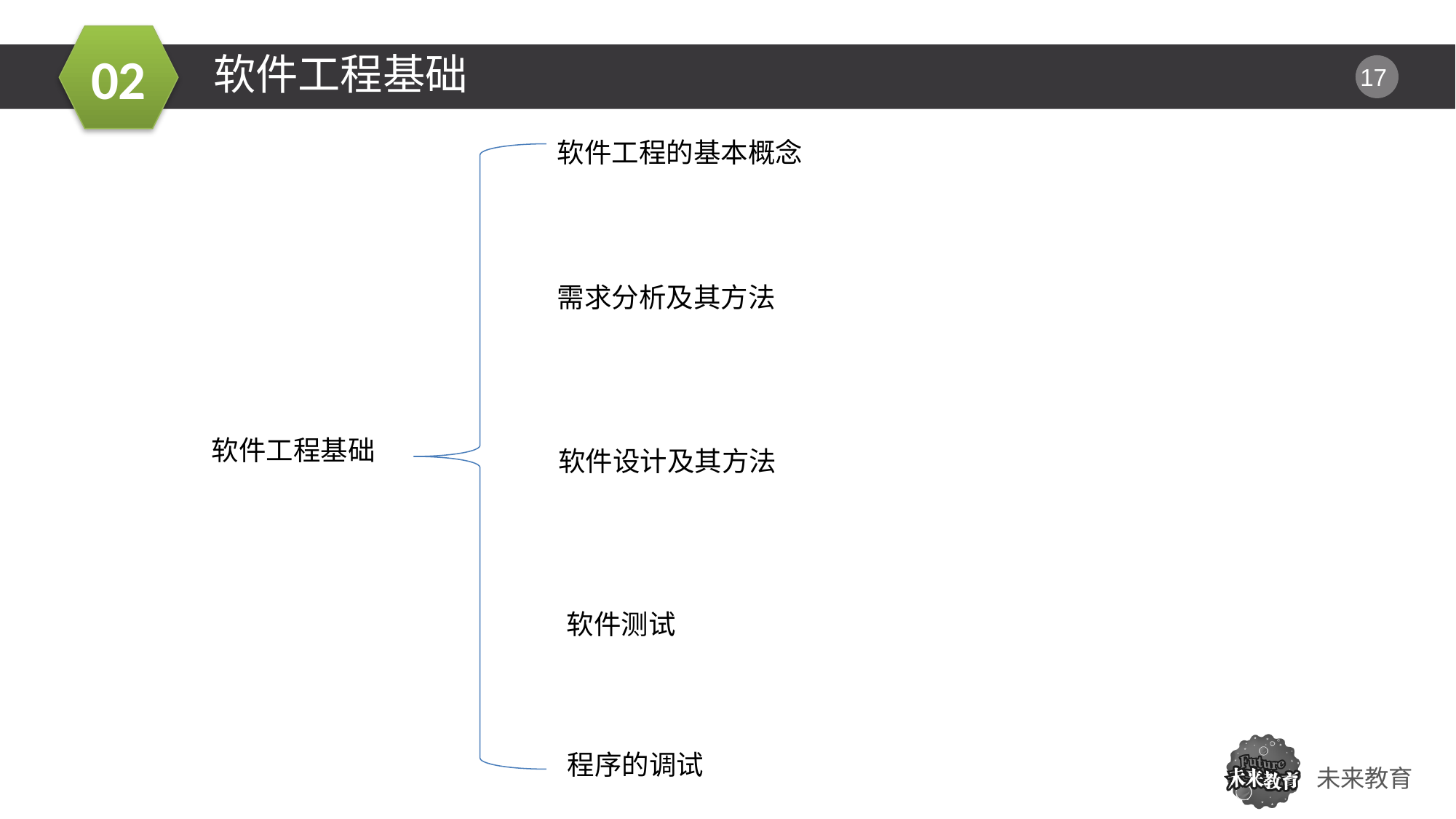

软件工程基础
软件工程的基本概念

01
需求分析及其方法
软件工程基础
软件设计及其方法
软件测试
程序的调试